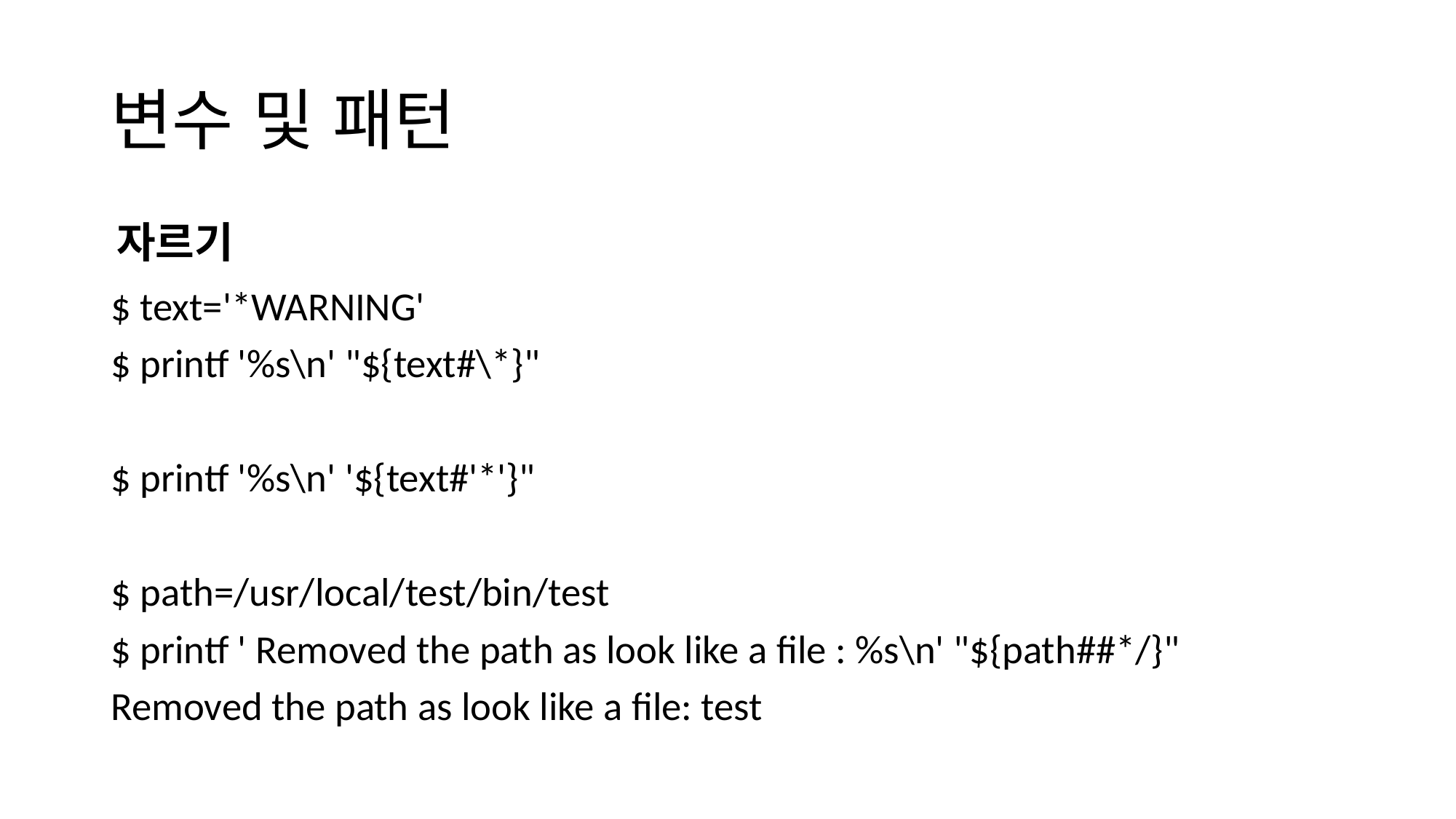

# 변수 및 패턴
자르기
$ text='*WARNING'
$ printf '%s\n' "${text#\*}"

$ printf '%s\n' '${text#'*'}"

$ path=/usr/local/test/bin/test
$ printf ' Removed the path as look like a file : %s\n' "${path##*/}"
Removed the path as look like a file: test